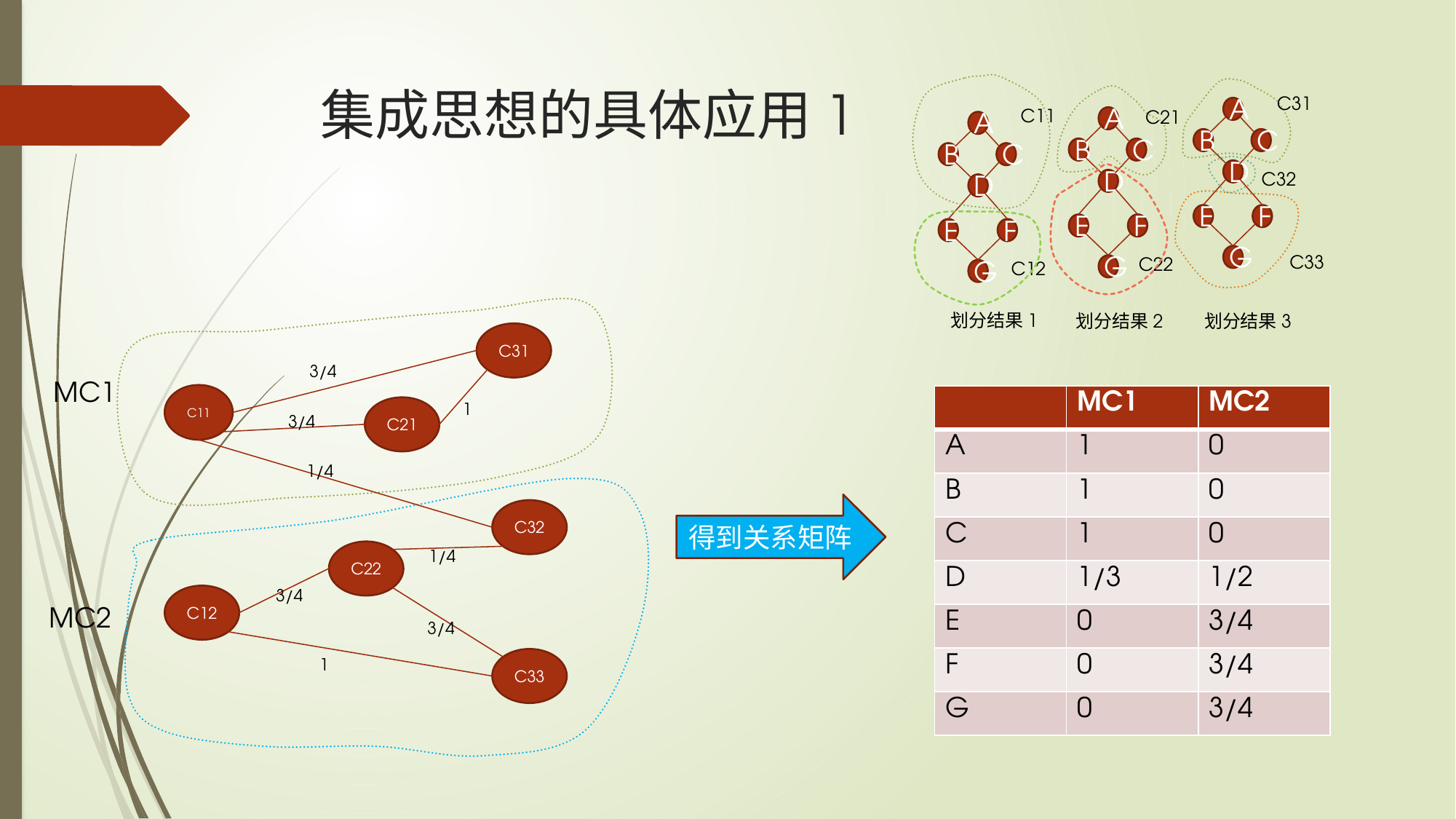

# 集成思想的具体应用1

C11
A
B
C
D
E
F
G
C12

C31
A
B
C
D
E
F
G

C32

C33

C21
A
B
C
D
E
F
G
C22
划分结果1
划分结果3
划分结果2

C31
3/4
C11
1
C21
3/4
1/4
C32
1/4
C22
3/4
C12
3/4
1
C33
MC1
MC2

|  | MC1 | MC2 |
| --- | --- | --- |
| A | 1 | 0 |
| B | 1 | 0 |
| C | 1 | 0 |
| D | 1/3 | 1/2 |
| E | 0 | 3/4 |
| F | 0 | 3/4 |
| G | 0 | 3/4 |
得到关系矩阵